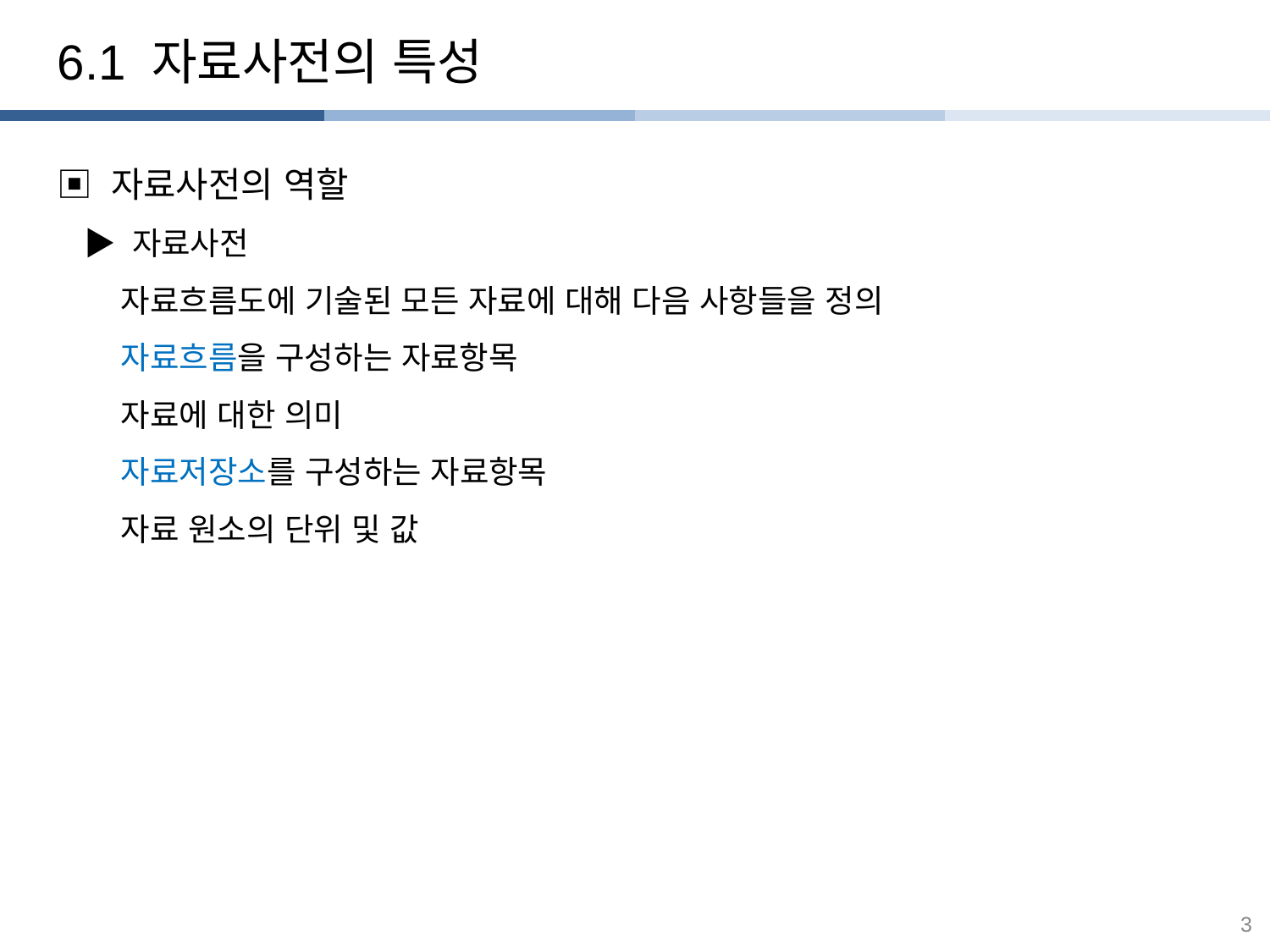

6.1 자료사전의 특성
▣ 자료사전의 역할
   ▶ 자료사전
자료흐름도에 기술된 모든 자료에 대해 다음 사항들을 정의
자료흐름을 구성하는 자료항목
자료에 대한 의미
자료저장소를 구성하는 자료항목
자료 원소의 단위 및 값
3